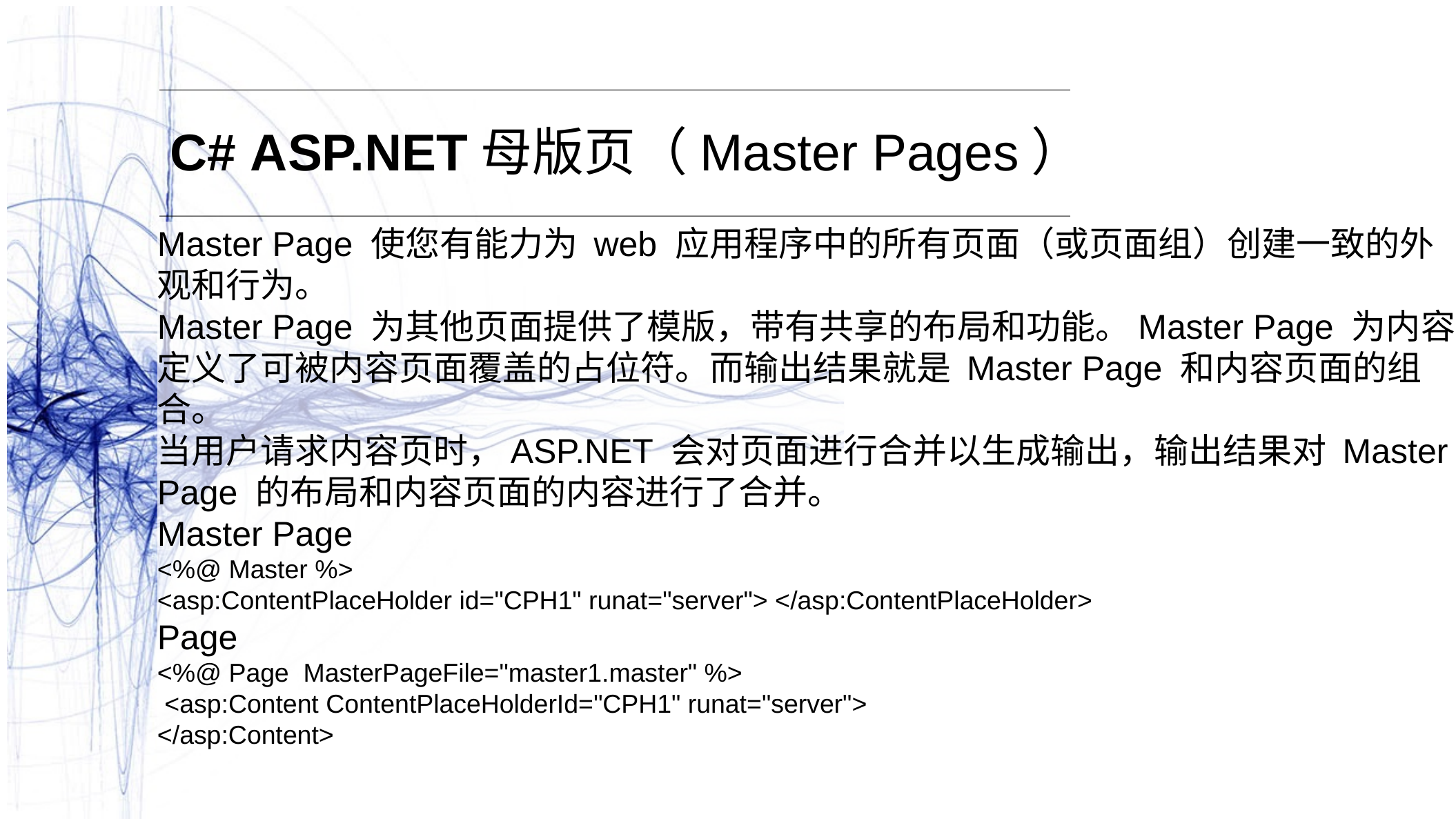

C# ASP.NET母版页（Master Pages）

Master Page 使您有能力为 web 应用程序中的所有页面（或页面组）创建一致的外观和行为。
Master Page 为其他页面提供了模版，带有共享的布局和功能。Master Page 为内容定义了可被内容页面覆盖的占位符。而输出结果就是 Master Page 和内容页面的组合。
当用户请求内容页时，ASP.NET 会对页面进行合并以生成输出，输出结果对 Master Page 的布局和内容页面的内容进行了合并。
Master Page
<%@ Master %>
<asp:ContentPlaceHolder id="CPH1" runat="server"> </asp:ContentPlaceHolder>
Page
<%@ Page  MasterPageFile="master1.master" %>
 <asp:Content ContentPlaceHolderId="CPH1" runat="server">
</asp:Content>